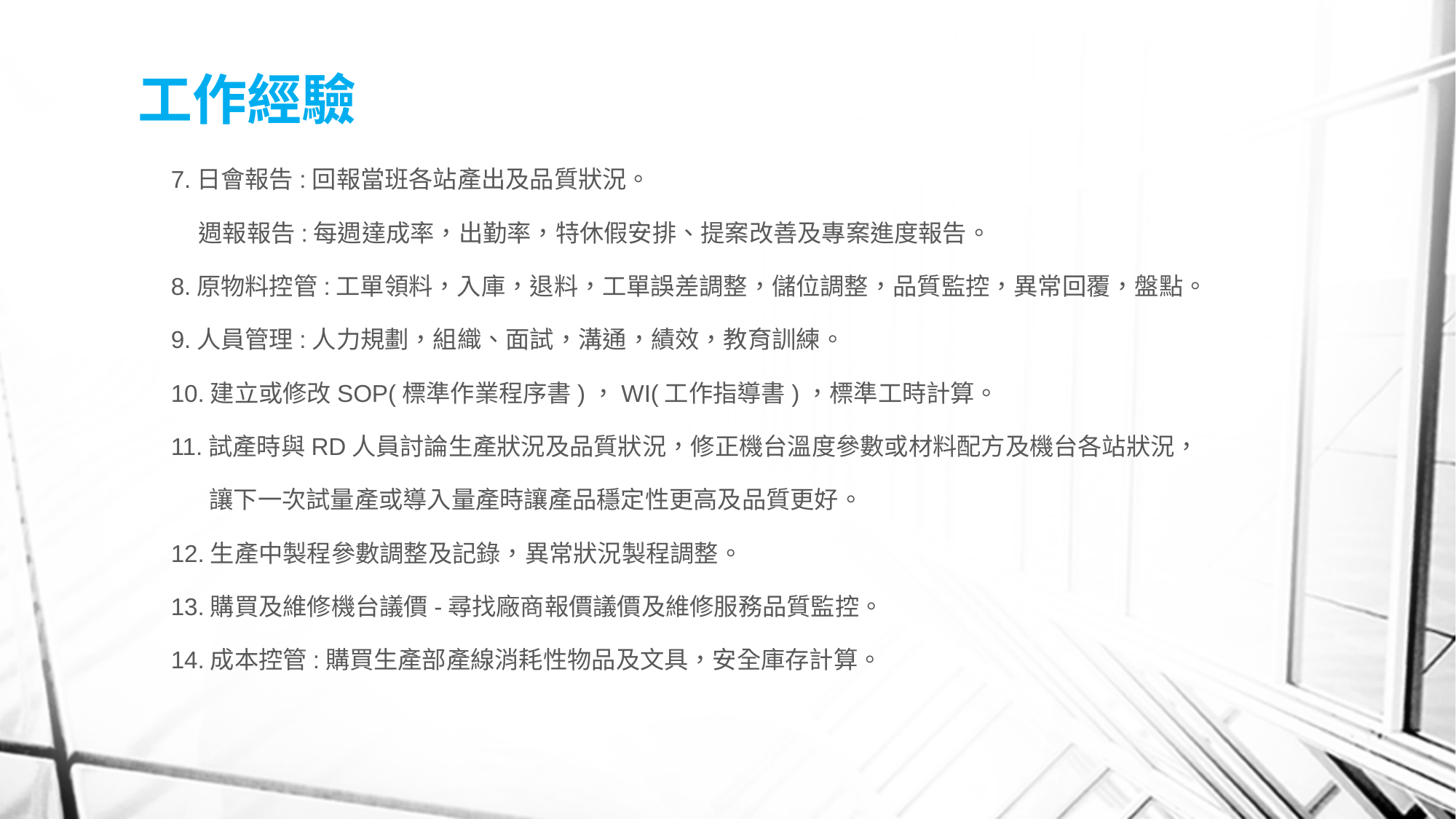

# 工作經驗
7.日會報告:回報當班各站產出及品質狀況。
    週報報告:每週達成率，出勤率，特休假安排、提案改善及專案進度報告。
8.原物料控管:工單領料，入庫，退料，工單誤差調整，儲位調整，品質監控，異常回覆，盤點。
9.人員管理:人力規劃，組織、面試，溝通，績效，教育訓練。
10.建立或修改SOP(標準作業程序書)，WI(工作指導書)，標準工時計算。
11.試產時與RD人員討論生產狀況及品質狀況，修正機台溫度參數或材料配方及機台各站狀況，
      讓下一次試量產或導入量產時讓產品穩定性更高及品質更好。
12.生產中製程參數調整及記錄，異常狀況製程調整。
13.購買及維修機台議價-尋找廠商報價議價及維修服務品質監控。
14.成本控管:購買生產部產線消耗性物品及文具，安全庫存計算。